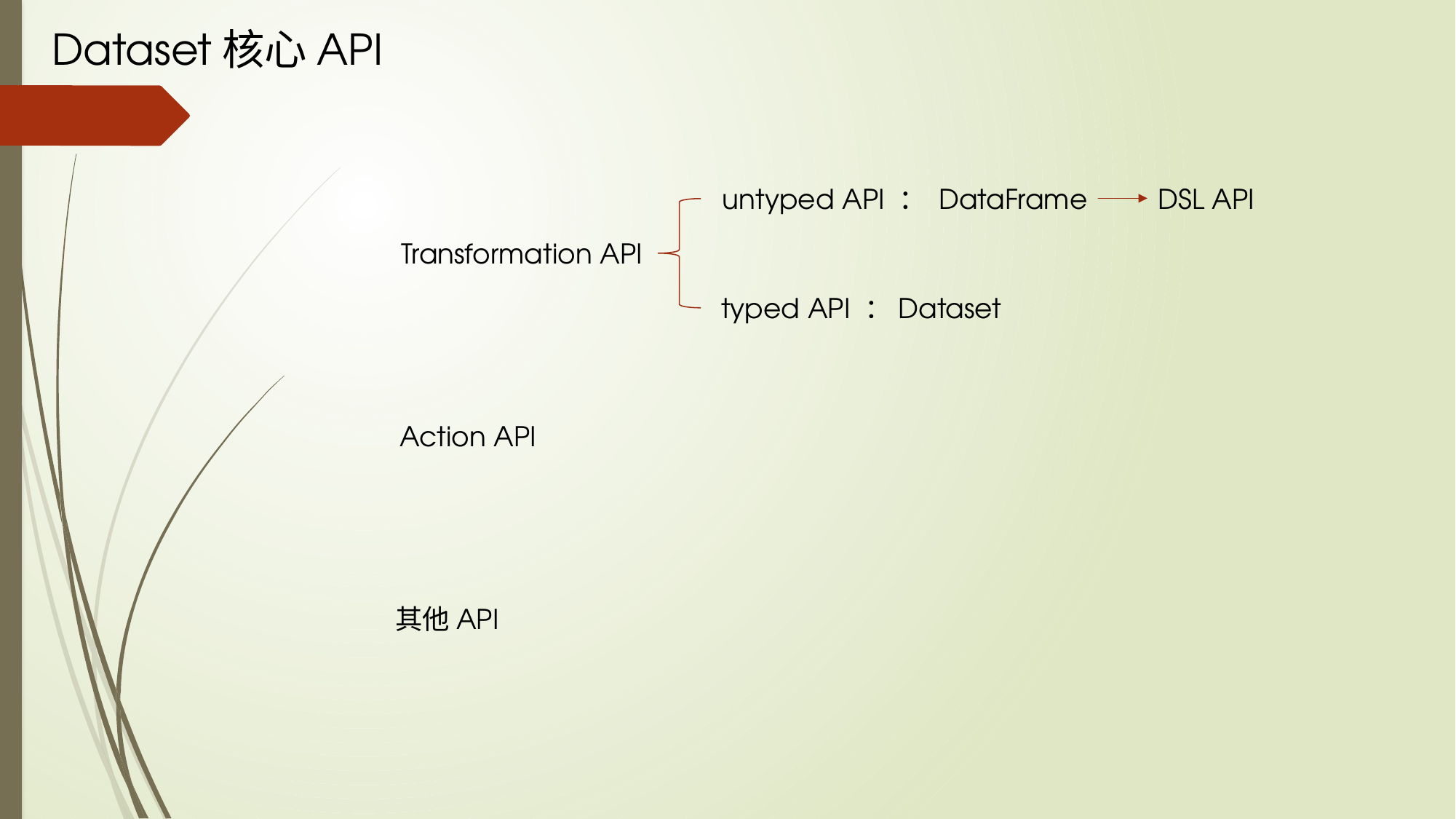

Dataset核心API
untyped API ： DataFrame
DSL API

Transformation API
typed API ：Dataset
Action API
其他API